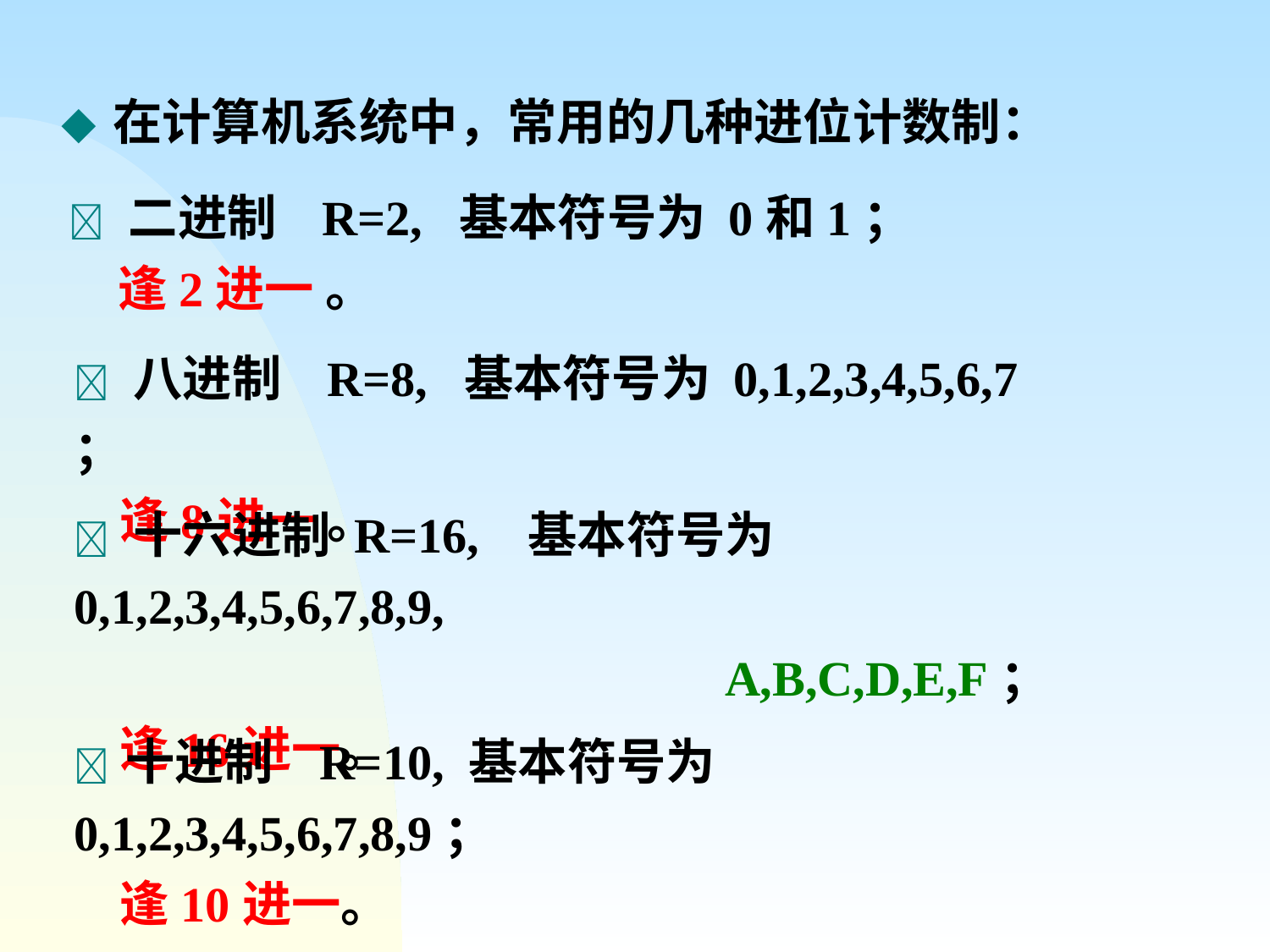

◆ 在计算机系统中，常用的几种进位计数制：
 •  二进制   R=2,  基本符号为 0和1；
    逢2进一 。
•  八进制   R=8,  基本符号为 0,1,2,3,4,5,6,7 ；
   逢8进一 。
•  十六进制 R=16,   基本符号为 0,1,2,3,4,5,6,7,8,9,
                                                     A,B,C,D,E,F；
   逢16进一。
• 十进制   R=10, 基本符号为 0,1,2,3,4,5,6,7,8,9；
   逢10进一。
13